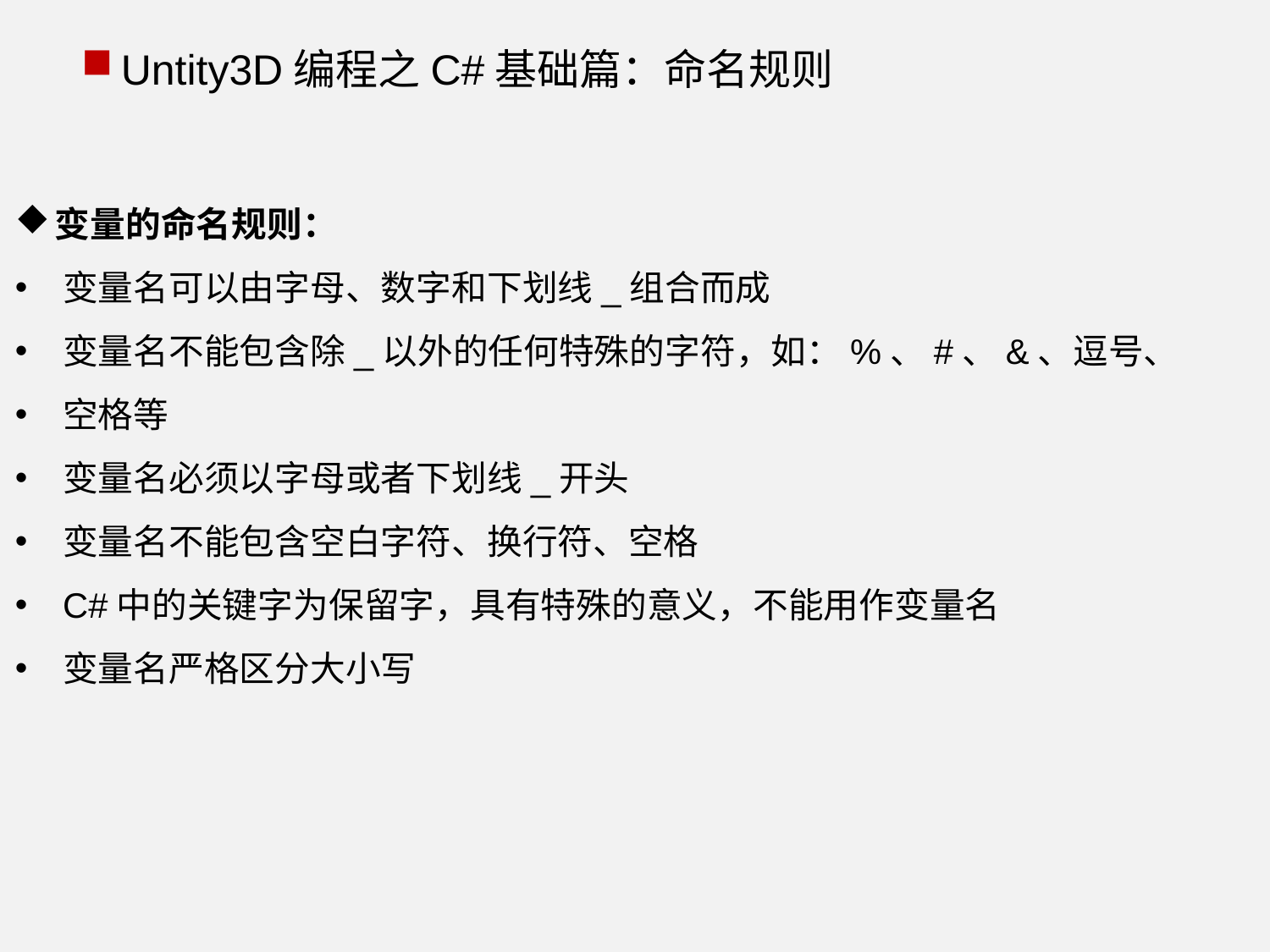

Untity3D编程之C#基础篇：命名规则
变量的命名规则：
变量名可以由字母、数字和下划线_组合而成
变量名不能包含除_以外的任何特殊的字符，如：%、#、&、逗号、
空格等
变量名必须以字母或者下划线_开头
变量名不能包含空白字符、换行符、空格
C#中的关键字为保留字，具有特殊的意义，不能用作变量名
变量名严格区分大小写